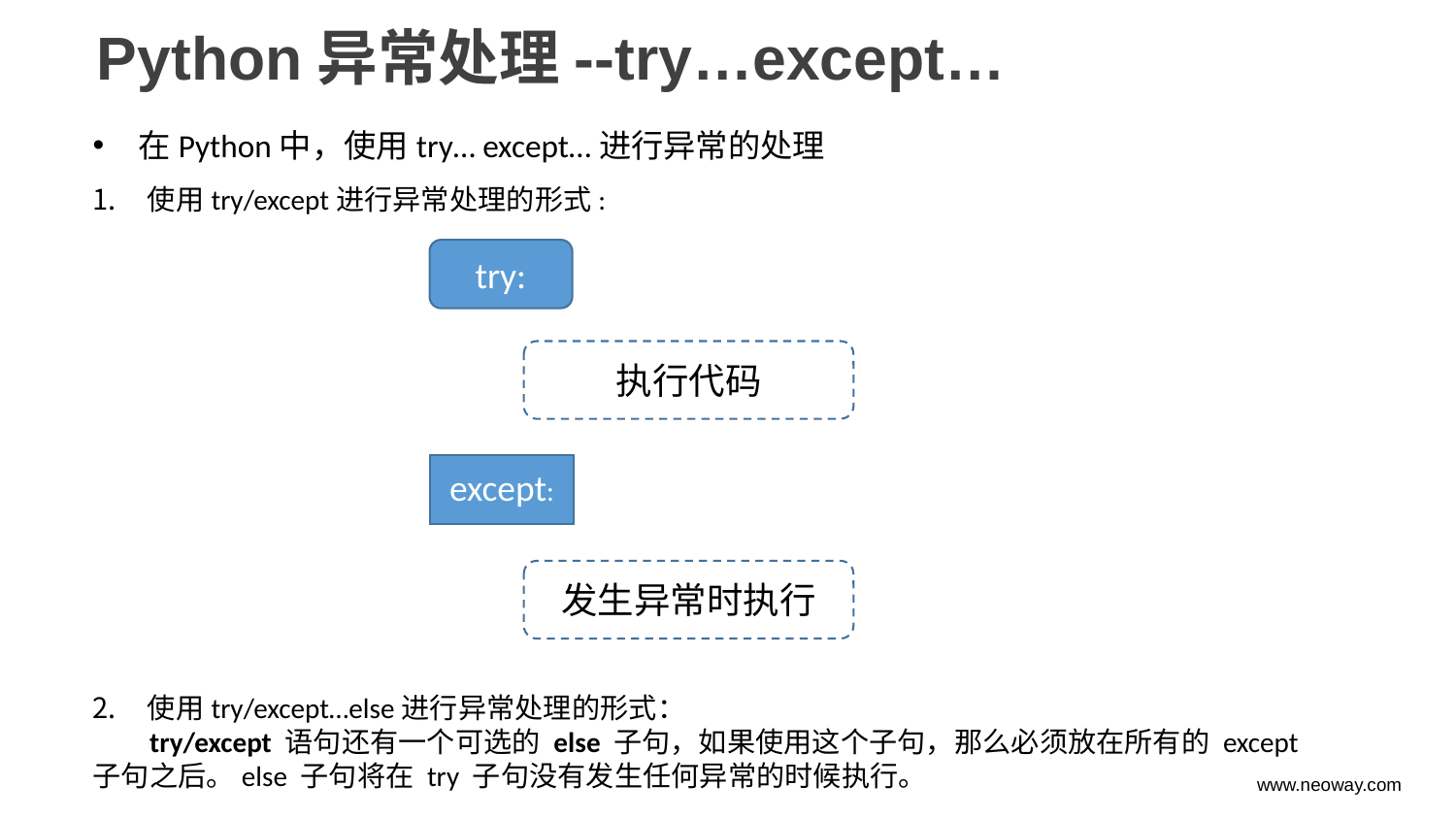

Python异常处理--try…except…
在Python中，使用try… except…进行异常的处理
使用try/except进行异常处理的形式:

使用try/except…else进行异常处理的形式：
         try/except 语句还有一个可选的 else 子句，如果使用这个子句，那么必须放在所有的 except 子句之后。else 子句将在 try 子句没有发生任何异常的时候执行。

try:
执行代码
except:
发生异常时执行